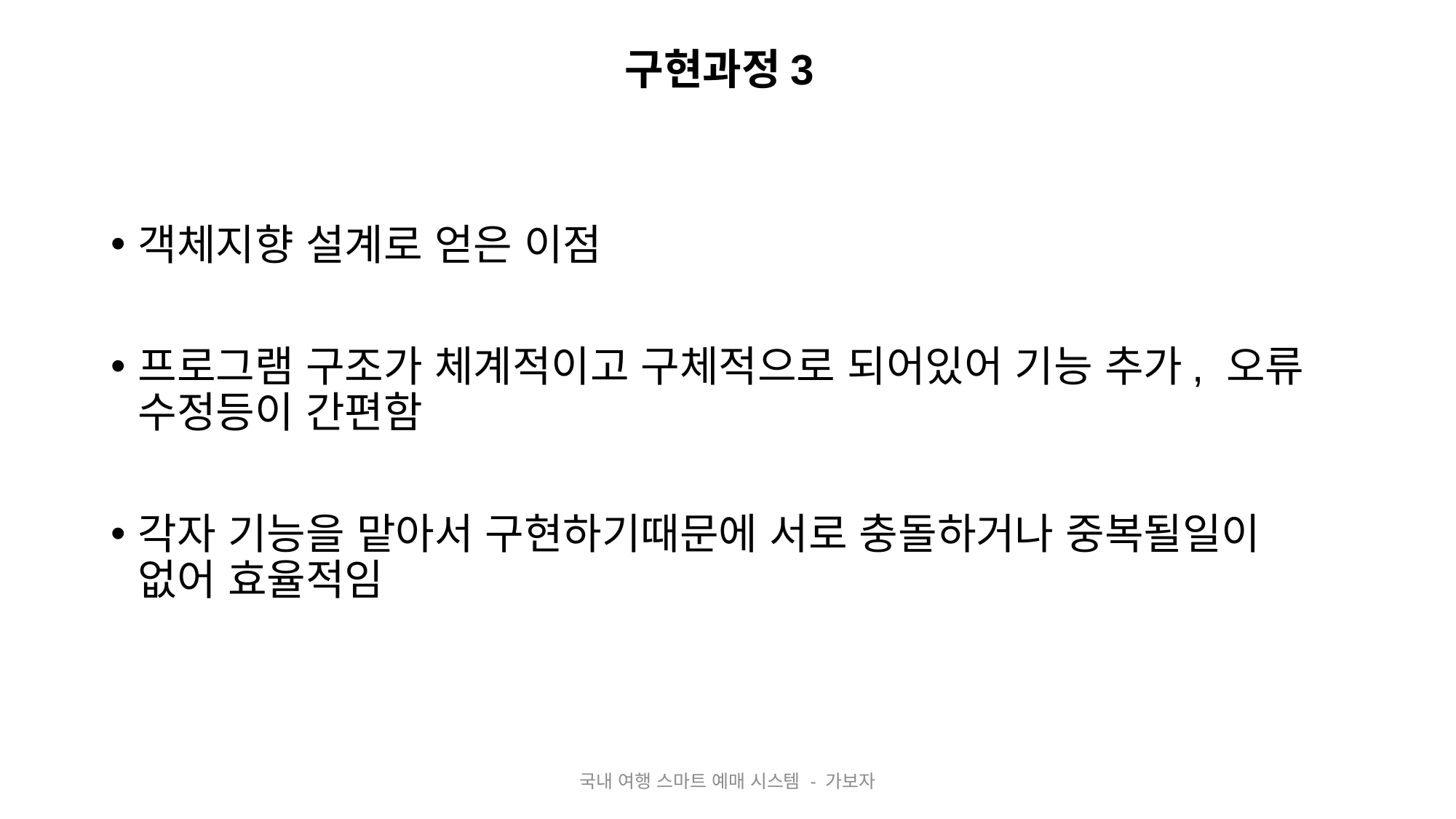

# 구현과정3
객체지향 설계로 얻은 이점

프로그램 구조가 체계적이고 구체적으로 되어있어 기능 추가, 오류 수정등이 간편함

각자 기능을 맡아서 구현하기때문에 서로 충돌하거나 중복될일이 없어 효율적임
국내 여행 스마트 예매 시스템 - 가보자